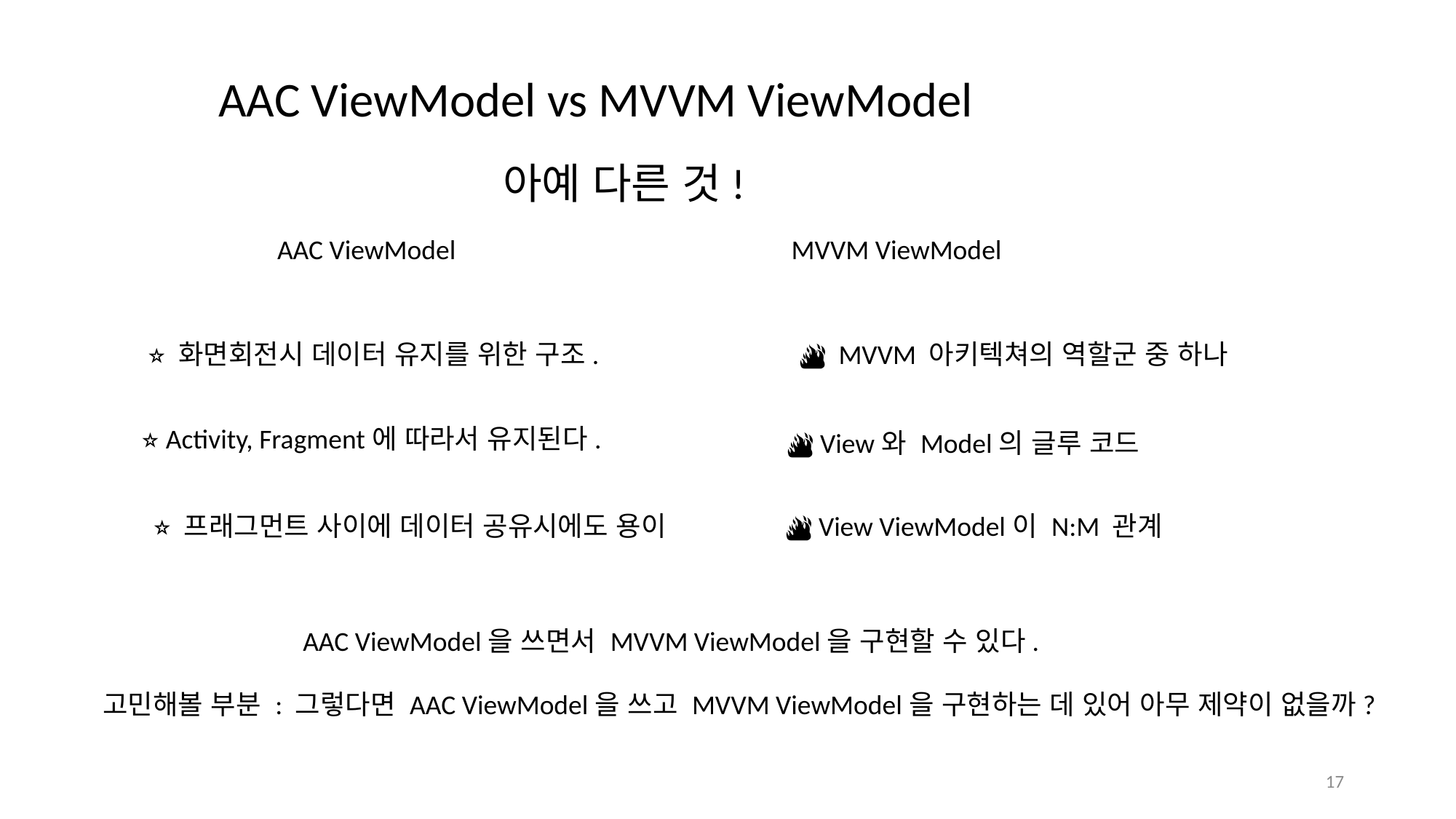

AAC ViewModel vs MVVM ViewModel
아예 다른 것!
AAC ViewModel
MVVM ViewModel
⭐️ 화면회전시 데이터 유지를 위한 구조.
🔥  MVVM 아키텍쳐의 역할군 중 하나
⭐️ Activity, Fragment에 따라서 유지된다.
🔥 View와 Model의 글루 코드
⭐️ 프래그먼트 사이에 데이터 공유시에도 용이
🔥 View ViewModel이 N:M 관계
 AAC ViewModel을 쓰면서 MVVM ViewModel을 구현할 수 있다.
고민해볼 부분 : 그렇다면 AAC ViewModel을 쓰고 MVVM ViewModel을 구현하는 데 있어 아무 제약이 없을까?
17